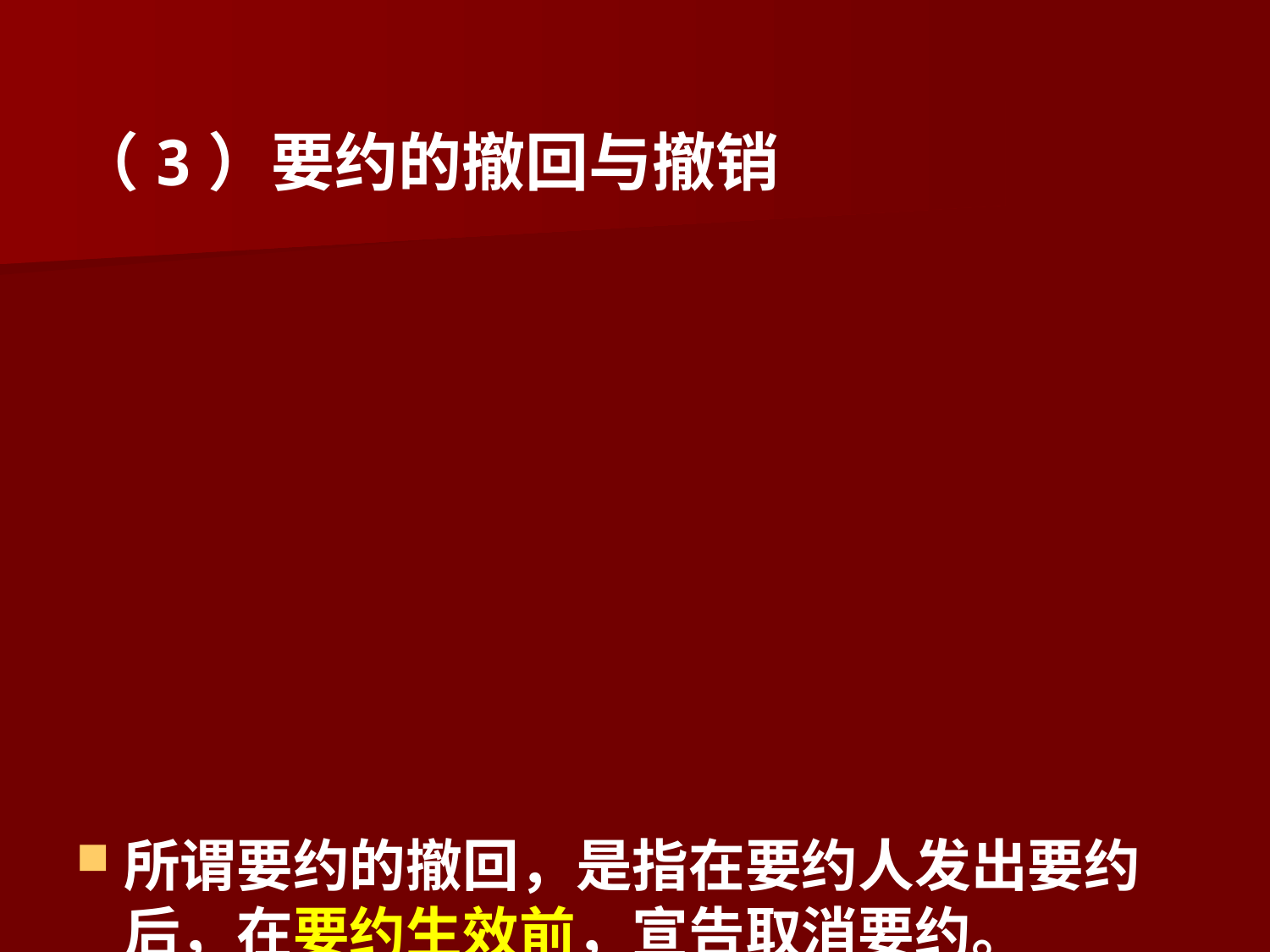

（3）要约的撤回与撤销

所谓要约的撤回，是指在要约人发出要约后，在要约生效前，宣告取消要约。

如：甲于5月1号向乙发出一商业要约普通信函，2号市场行情突变，于是3号发出撤回原要约的信函，以特快的方式寄出，4号到达乙处。5号到达的原要约是否有效？
     要约可以撤回。撤回要约的通知应当在要约到达受要约人之前或者与要约同时到达受要约人。
21